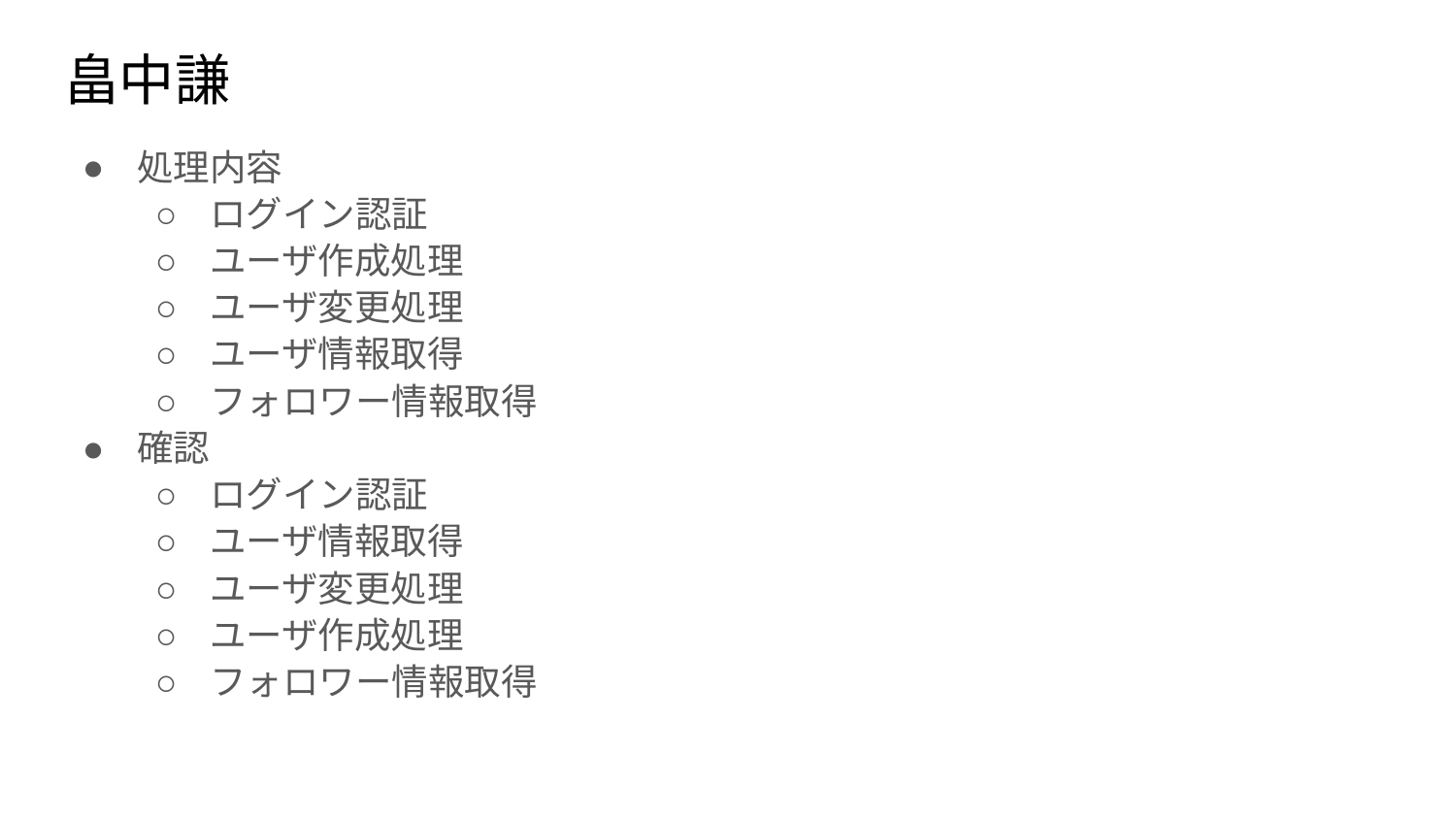

# 畠中謙
処理内容
ログイン認証
ユーザ作成処理
ユーザ変更処理
ユーザ情報取得
フォロワー情報取得
確認
ログイン認証
ユーザ情報取得
ユーザ変更処理
ユーザ作成処理
フォロワー情報取得